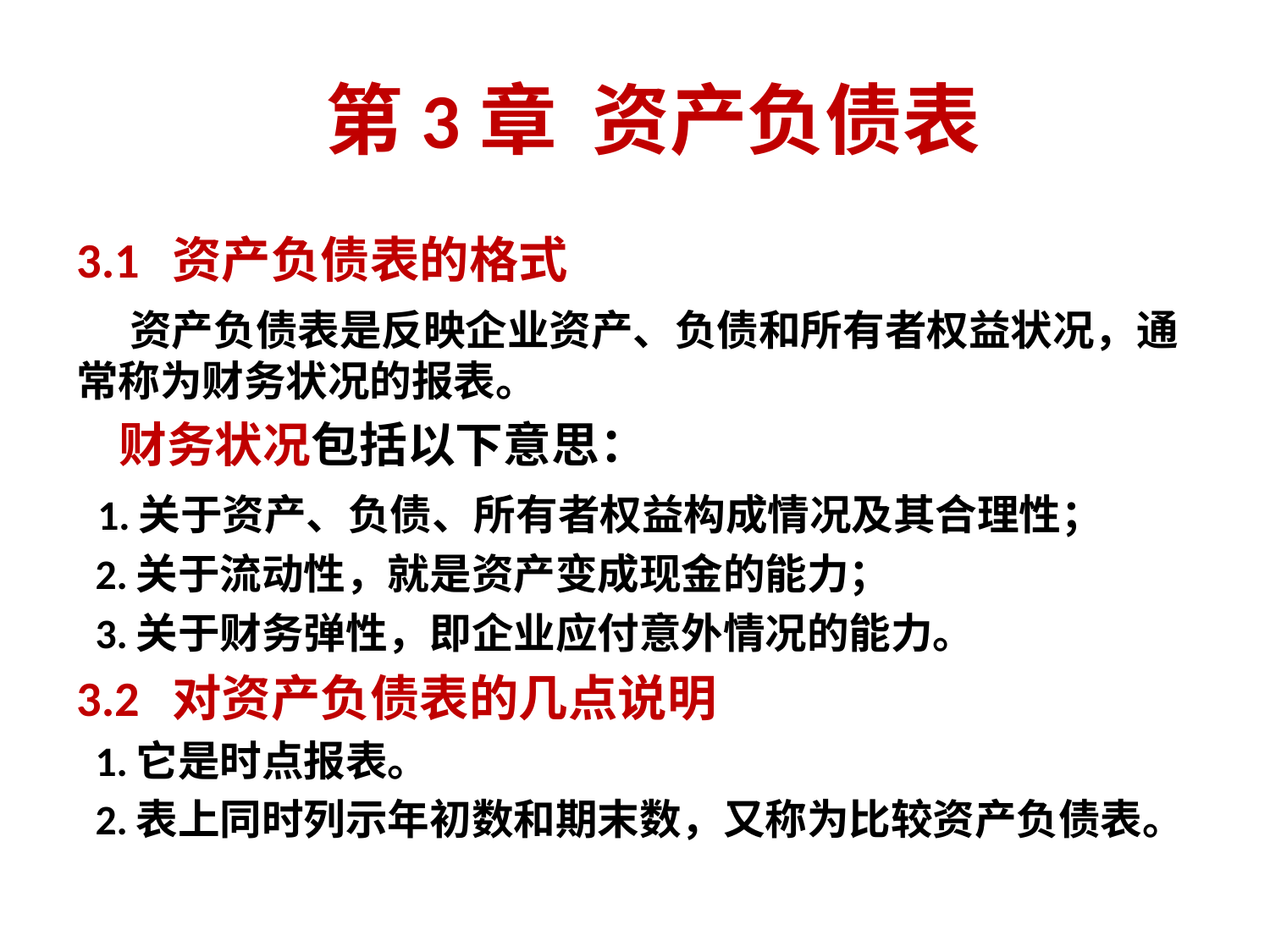

# 第3章  资产负债表
3.1  资产负债表的格式
    资产负债表是反映企业资产、负债和所有者权益状况，通常称为财务状况的报表。
   财务状况包括以下意思：
  1.关于资产、负债、所有者权益构成情况及其合理性；
  2.关于流动性，就是资产变成现金的能力；
  3.关于财务弹性，即企业应付意外情况的能力。
3.2  对资产负债表的几点说明
  1.它是时点报表。
  2.表上同时列示年初数和期末数，又称为比较资产负债表。